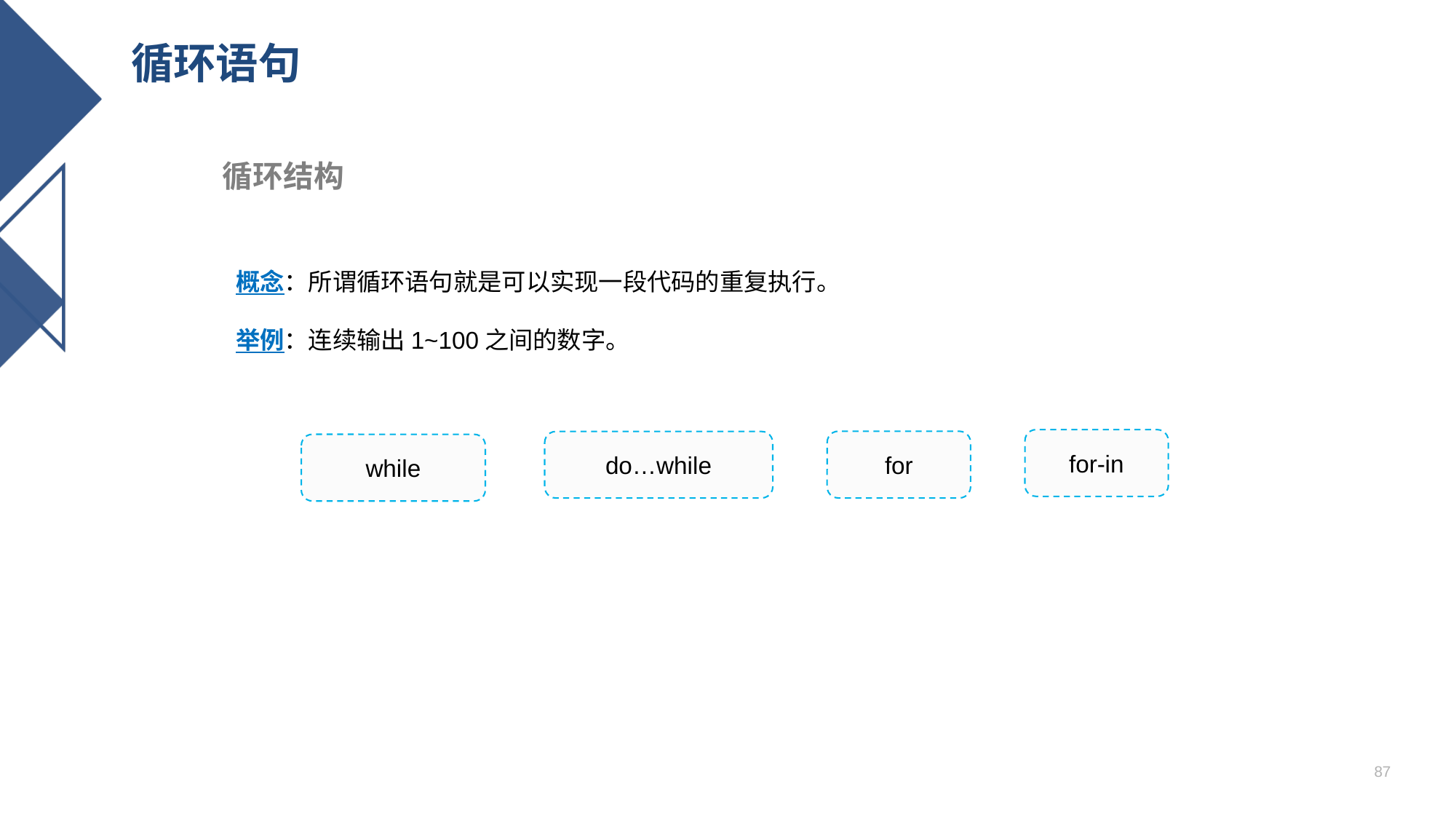

# 循环语句
循环结构
概念：所谓循环语句就是可以实现一段代码的重复执行。
举例：连续输出1~100之间的数字。
for-in
for
do…while
while
87